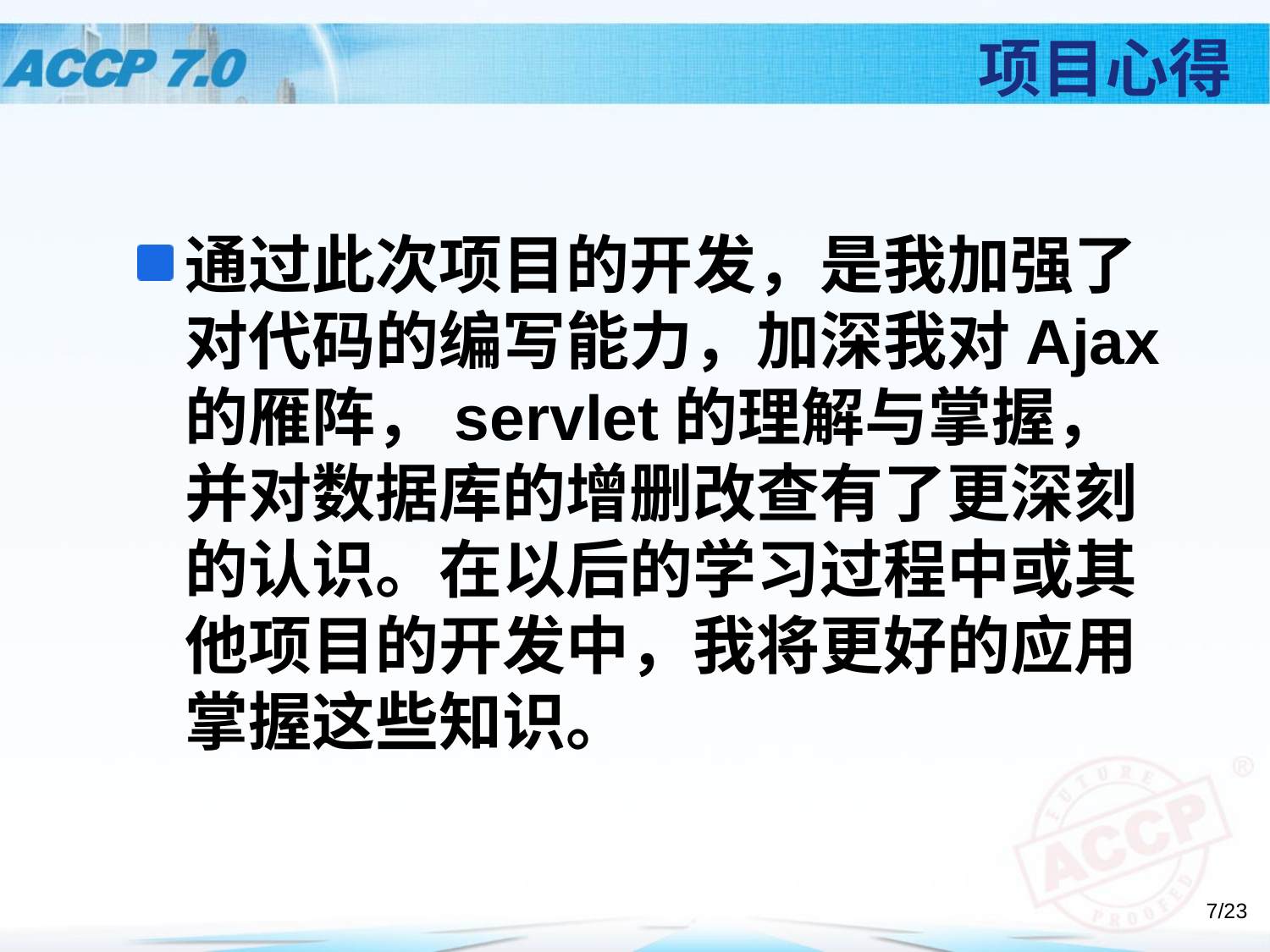

# 项目心得

通过此次项目的开发，是我加强了对代码的编写能力，加深我对Ajax的雁阵，servlet的理解与掌握，并对数据库的增删改查有了更深刻的认识。在以后的学习过程中或其他项目的开发中，我将更好的应用掌握这些知识。
7/23